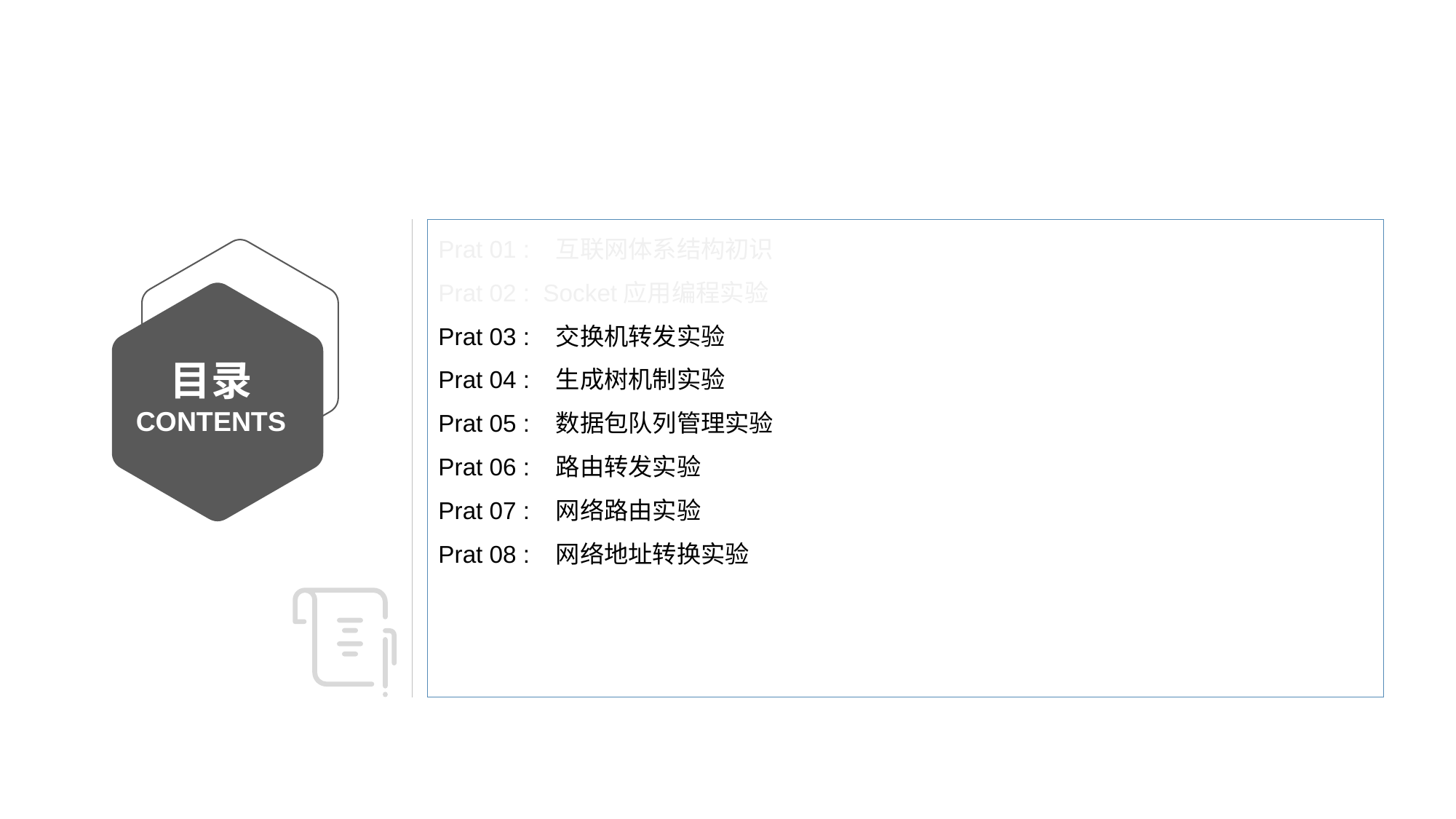

Prat 01 :   互联网体系结构初识
Prat 02 :  Socket应用编程实验
Prat 03 :   交换机转发实验
Prat 04 :   生成树机制实验
Prat 05 :   数据包队列管理实验
Prat 06 :   路由转发实验
Prat 07 :   网络路由实验
Prat 08 :   网络地址转换实验

目录
CONTENTS